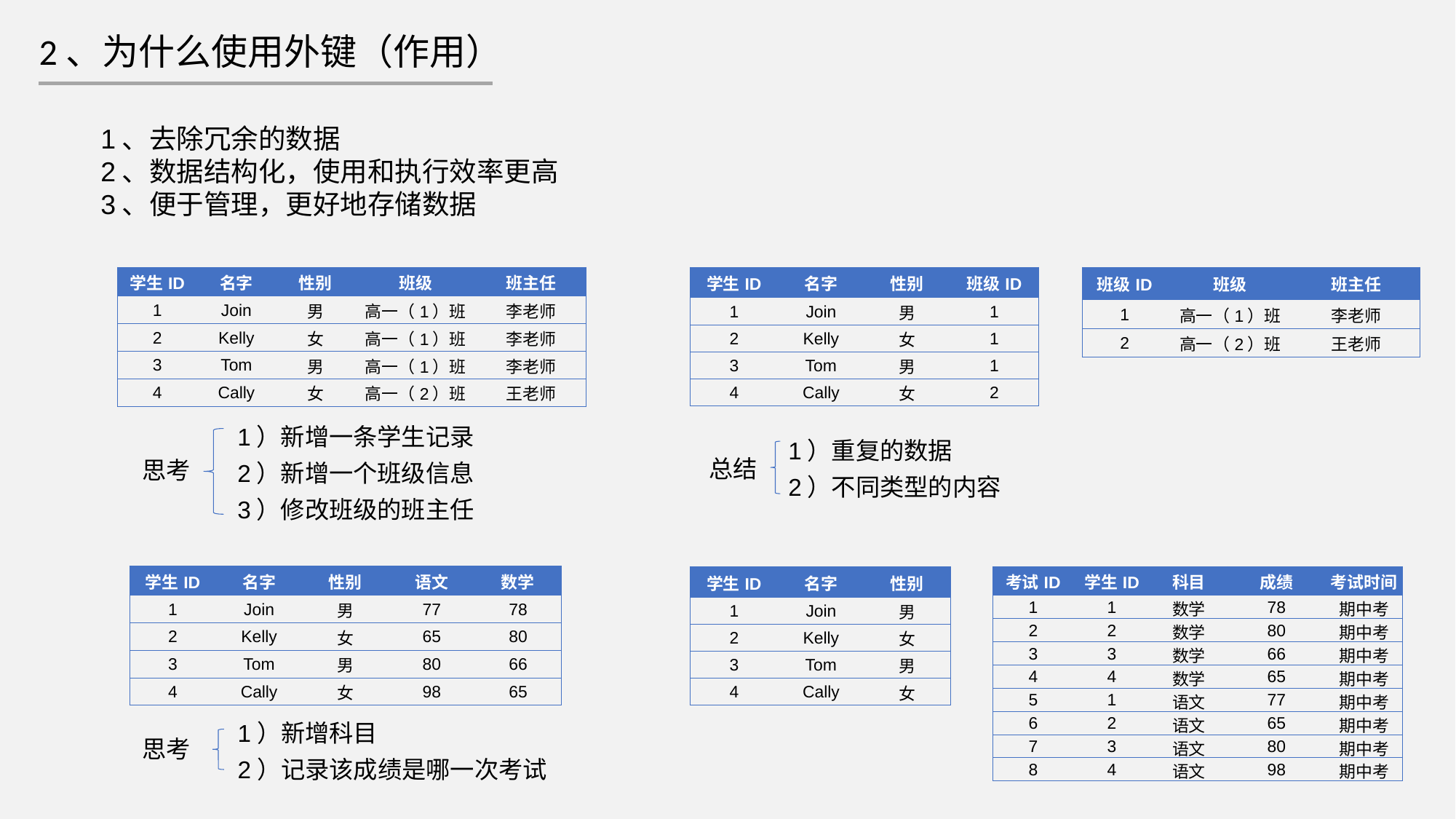

2、为什么使用外键（作用）
1、去除冗余的数据
2、数据结构化，使用和执行效率更高
3、便于管理，更好地存储数据
| 学生ID | 名字 | 性别 | 班级 | 班主任 |
| --- | --- | --- | --- | --- |
| 1 | Join | 男 | 高一（1）班 | 李老师 |
| 2 | Kelly | 女 | 高一（1）班 | 李老师 |
| 3 | Tom | 男 | 高一（1）班 | 李老师 |
| 4 | Cally | 女 | 高一（2）班 | 王老师 |
| 学生ID | 名字 | 性别 | 班级ID |
| --- | --- | --- | --- |
| 1 | Join | 男 | 1 |
| 2 | Kelly | 女 | 1 |
| 3 | Tom | 男 | 1 |
| 4 | Cally | 女 | 2 |
| 班级ID | 班级 | 班主任 |
| --- | --- | --- |
| 1 | 高一（1）班 | 李老师 |
| 2 | 高一（2）班 | 王老师 |
1）新增一条学生记录
2）新增一个班级信息
3）修改班级的班主任

思考
1）重复的数据
2）不同类型的内容

总结
| 学生ID | 名字 | 性别 | 语文 | 数学 |
| --- | --- | --- | --- | --- |
| 1 | Join | 男 | 77 | 78 |
| 2 | Kelly | 女 | 65 | 80 |
| 3 | Tom | 男 | 80 | 66 |
| 4 | Cally | 女 | 98 | 65 |
| 学生ID | 名字 | 性别 |
| --- | --- | --- |
| 1 | Join | 男 |
| 2 | Kelly | 女 |
| 3 | Tom | 男 |
| 4 | Cally | 女 |
| 考试ID | 学生ID | 科目 | 成绩 | 考试时间 |
| --- | --- | --- | --- | --- |
| 1 | 1 | 数学 | 78 | 期中考 |
| 2 | 2 | 数学 | 80 | 期中考 |
| 3 | 3 | 数学 | 66 | 期中考 |
| 4 | 4 | 数学 | 65 | 期中考 |
| 5 | 1 | 语文 | 77 | 期中考 |
| 6 | 2 | 语文 | 65 | 期中考 |
| 7 | 3 | 语文 | 80 | 期中考 |
| 8 | 4 | 语文 | 98 | 期中考 |
1）新增科目
2）记录该成绩是哪一次考试
思考